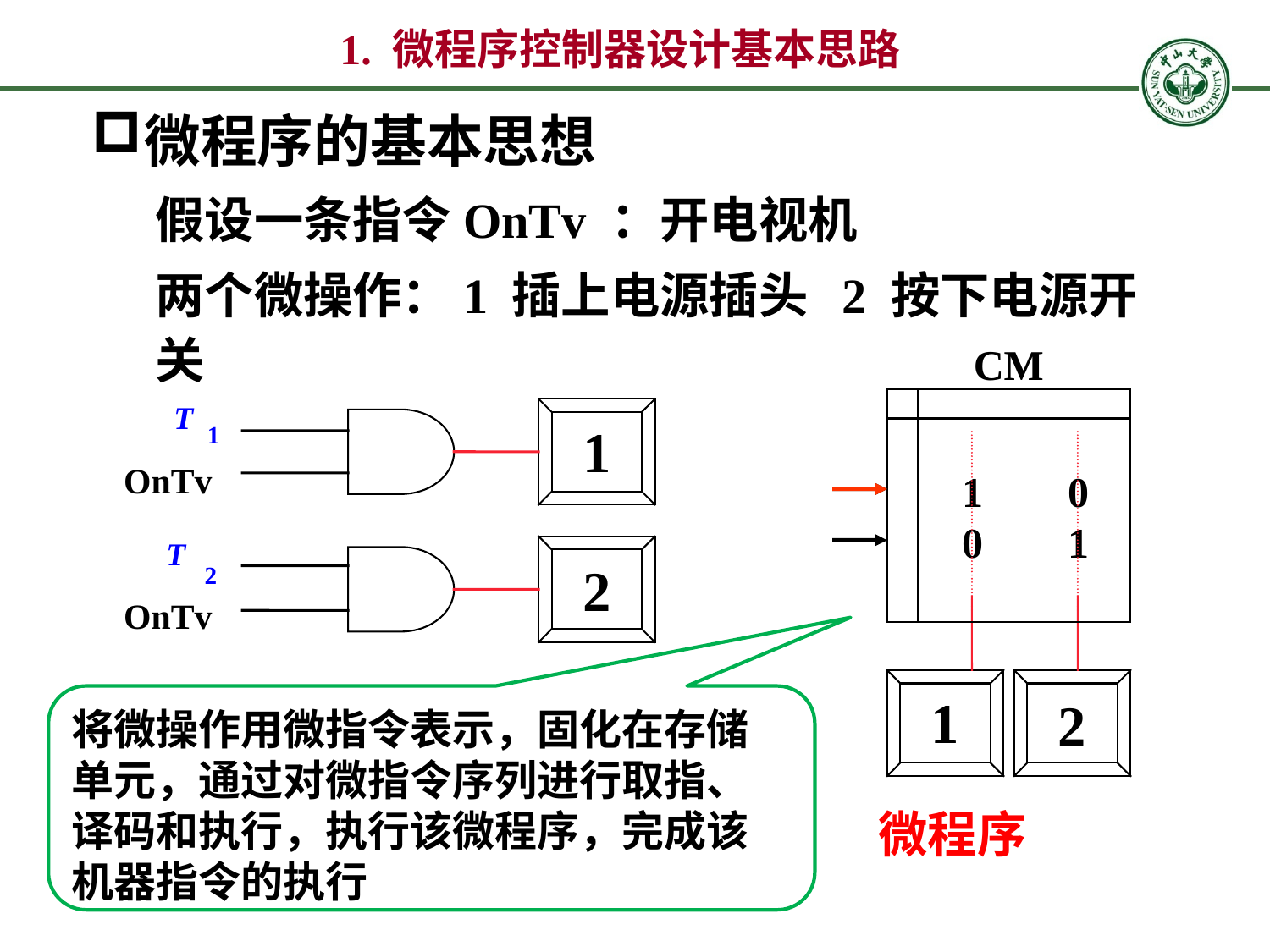

1. 微程序控制器设计基本思路
微程序的基本思想
假设一条指令OnTv ：开电视机
两个微操作：1 插上电源插头  2 按下电源开关
CM

1        0
0        1

T
1
OnTv

1
2

T
2
OnTv

2
1
将微操作用微指令表示，固化在存储单元，通过对微指令序列进行取指、译码和执行，执行该微程序，完成该机器指令的执行
             组合逻辑                                        微程序